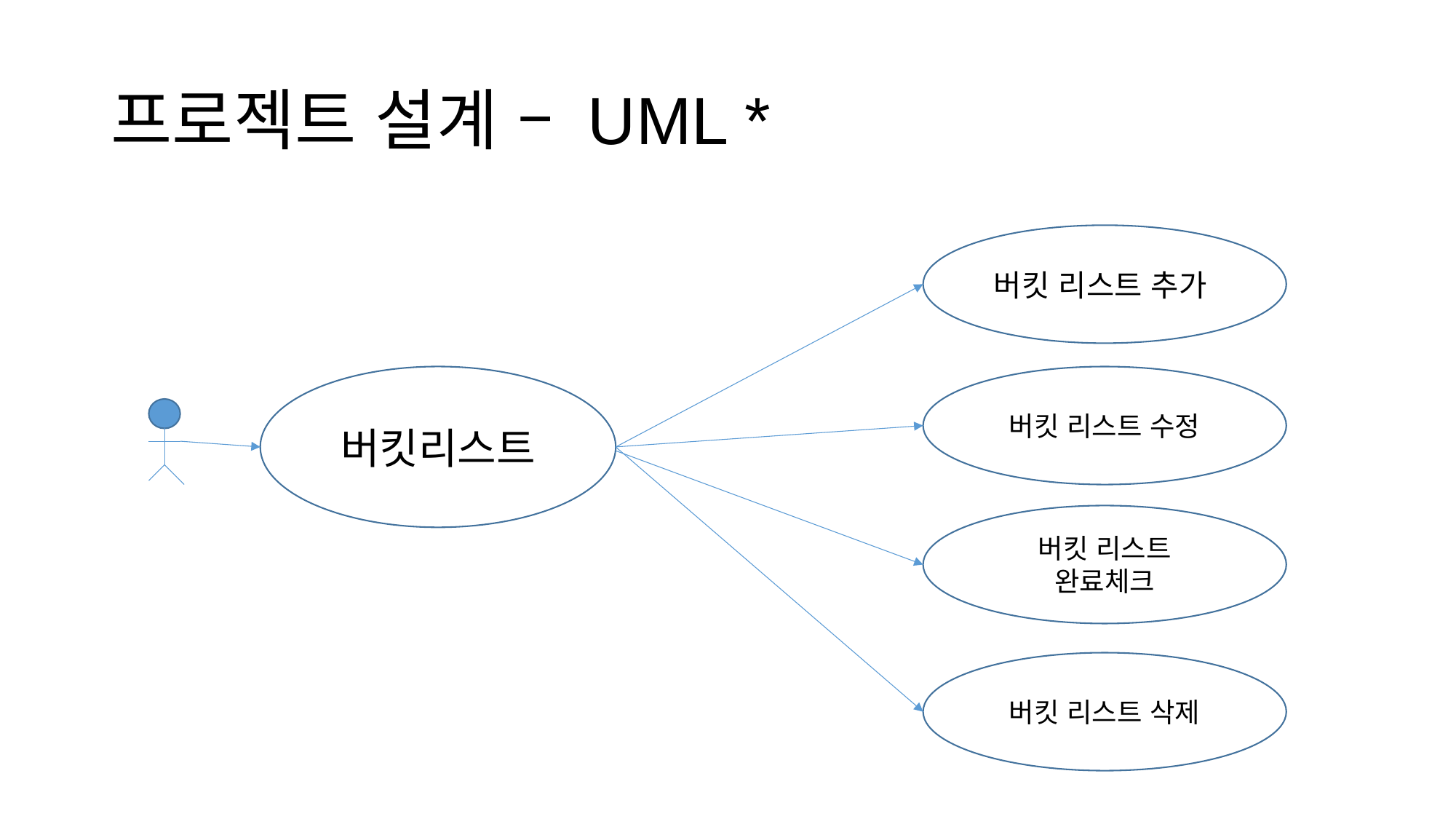

# 프로젝트 설계 – UML *

버킷 리스트 추가
버킷리스트
버킷 리스트 수정

버킷 리스트 완료체크
버킷 리스트 삭제